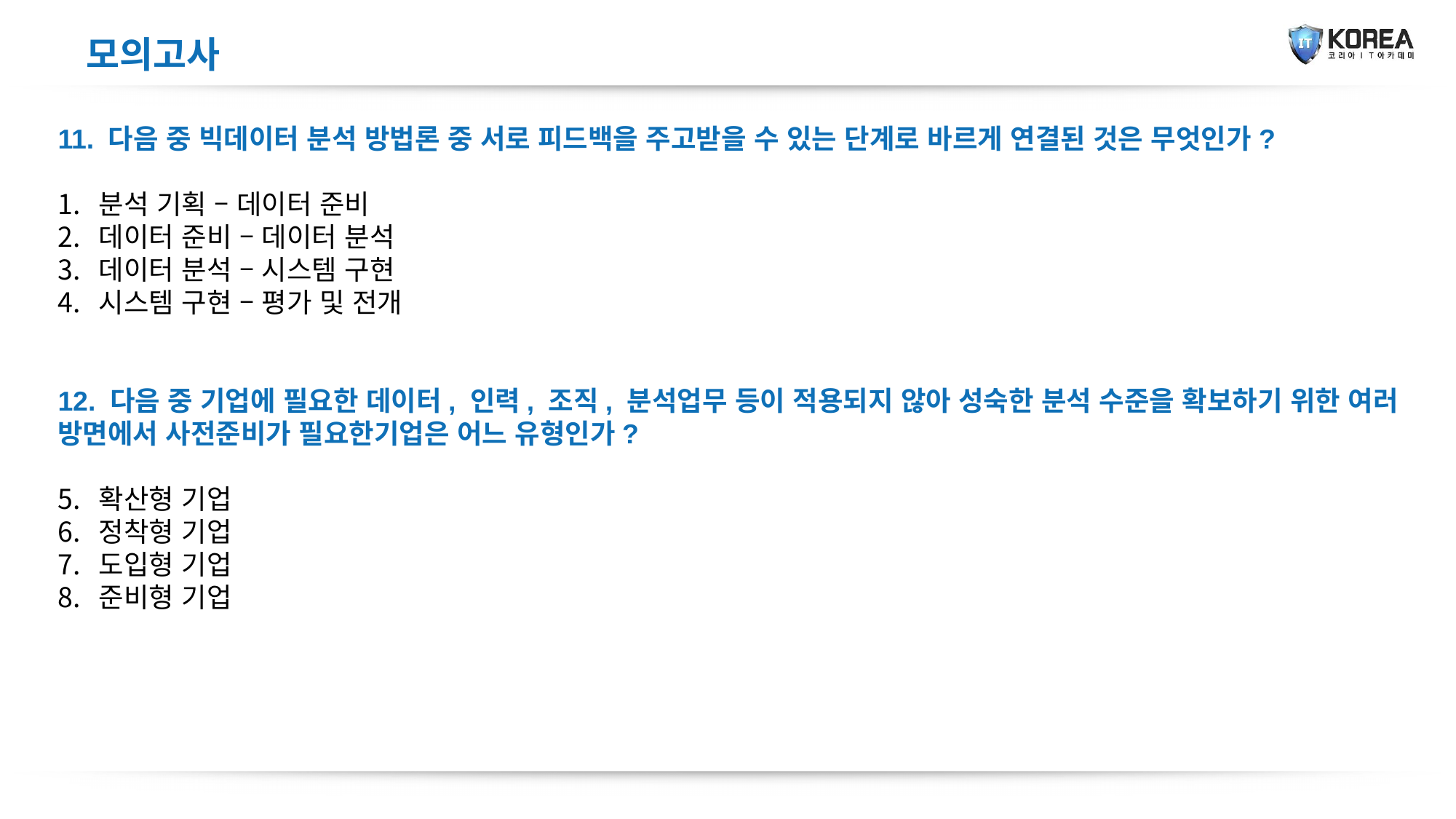

모의고사
11. 다음 중 빅데이터 분석 방법론 중 서로 피드백을 주고받을 수 있는 단계로 바르게 연결된 것은 무엇인가?

분석 기획 – 데이터 준비
데이터 준비 – 데이터 분석
데이터 분석 – 시스템 구현
시스템 구현 – 평가 및 전개

12. 다음 중 기업에 필요한 데이터, 인력, 조직, 분석업무 등이 적용되지 않아 성숙한 분석 수준을 확보하기 위한 여러 방면에서 사전준비가 필요한기업은 어느 유형인가?

확산형 기업
정착형 기업
도입형 기업
준비형 기업